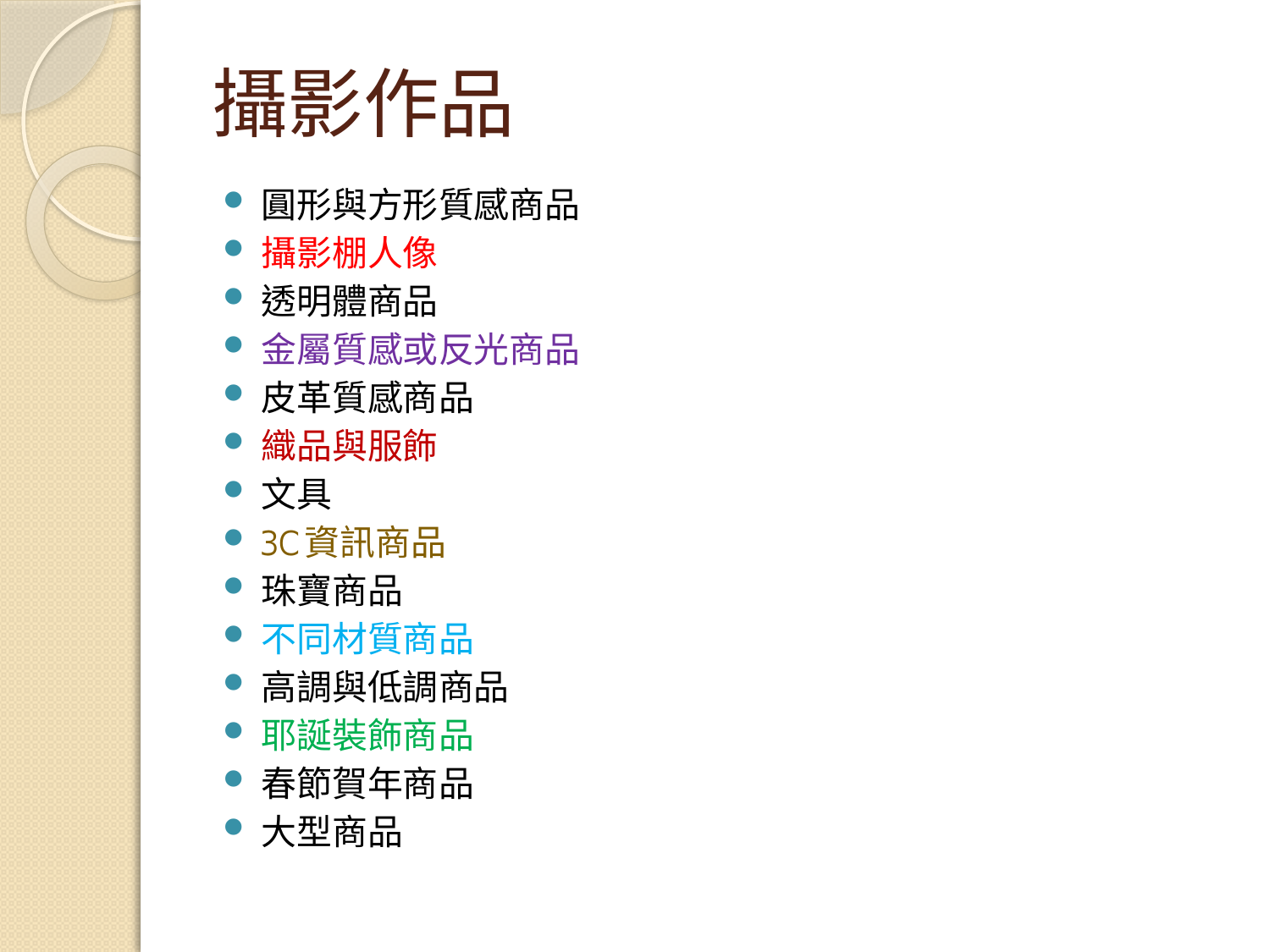

# 攝影作品
圓形與方形質感商品
攝影棚人像
透明體商品
金屬質感或反光商品
皮革質感商品
織品與服飾
文具
3C資訊商品
珠寶商品
不同材質商品
高調與低調商品
耶誕裝飾商品
春節賀年商品
大型商品